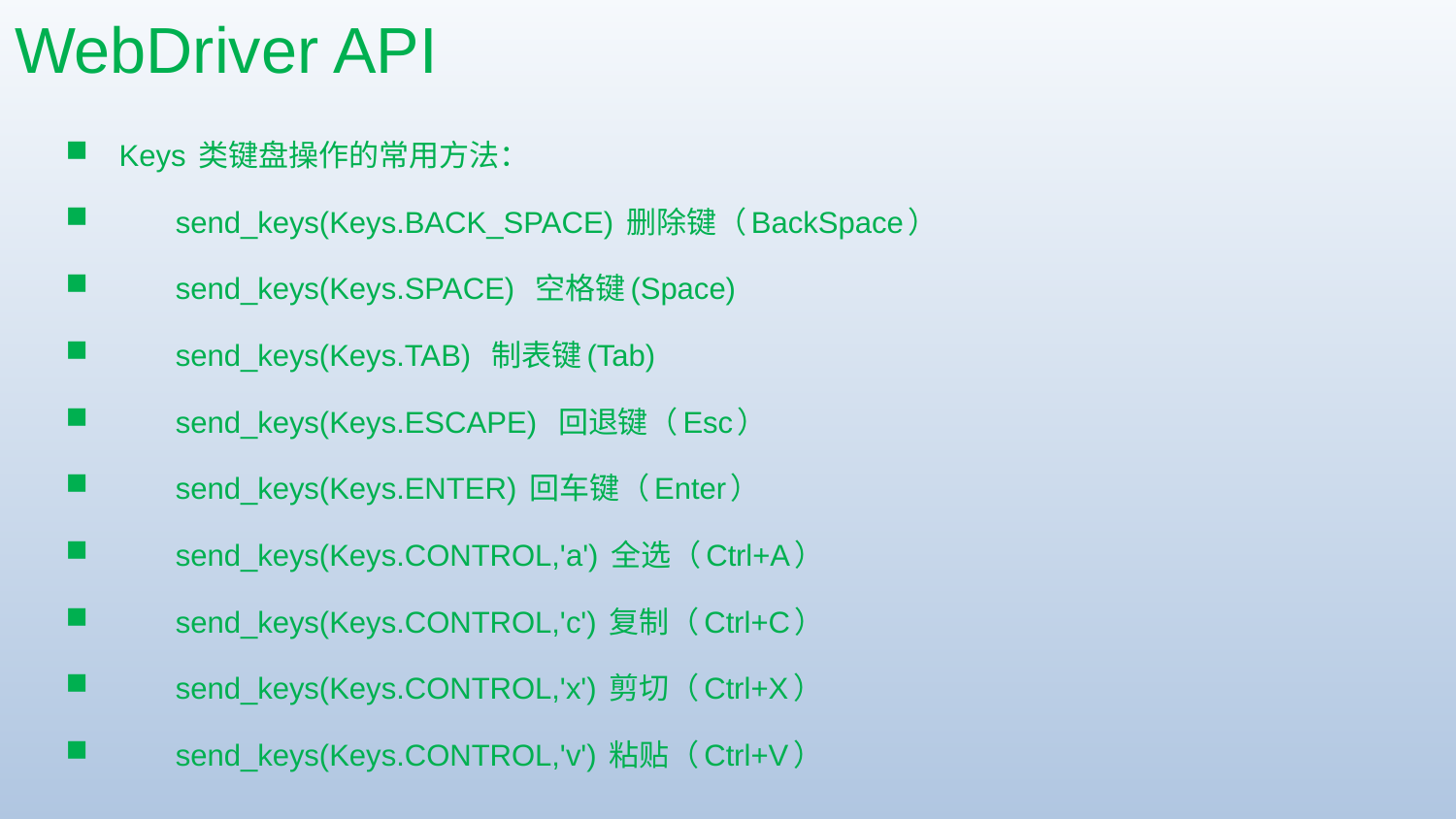

# WebDriver API
 Keys 类键盘操作的常用方法：
　　send_keys(Keys.BACK_SPACE) 删除键（BackSpace）
　　send_keys(Keys.SPACE)  空格键(Space)
　　send_keys(Keys.TAB)  制表键(Tab)
　　send_keys(Keys.ESCAPE)  回退键（Esc）
　　send_keys(Keys.ENTER) 回车键（Enter）
　　send_keys(Keys.CONTROL,'a') 全选（Ctrl+A）
　　send_keys(Keys.CONTROL,'c') 复制（Ctrl+C）
　　send_keys(Keys.CONTROL,'x') 剪切（Ctrl+X）
　　send_keys(Keys.CONTROL,'v') 粘贴（Ctrl+V）